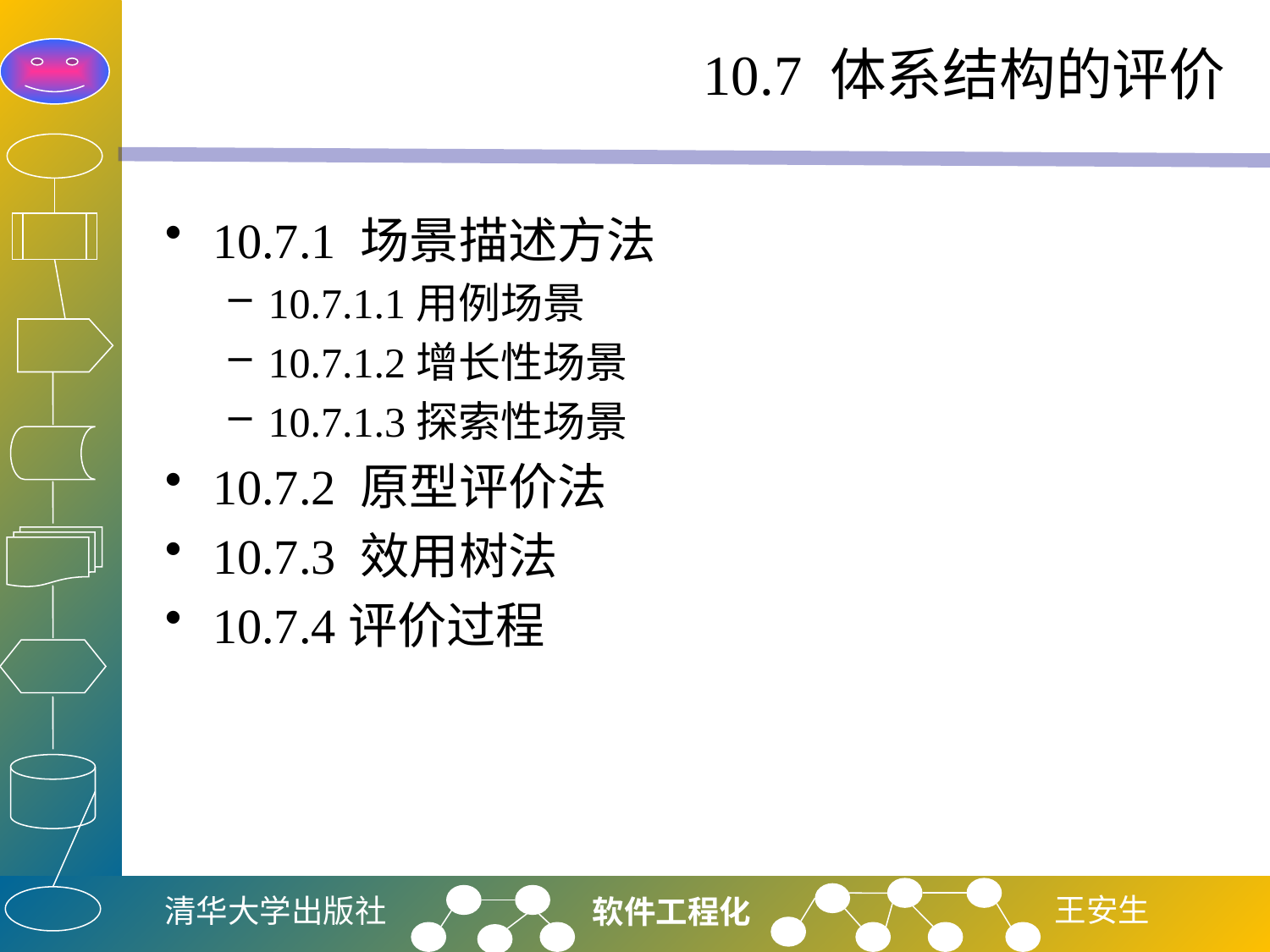

# 10.7 体系结构的评价
10.7.1 场景描述方法
10.7.1.1用例场景
10.7.1.2增长性场景
10.7.1.3探索性场景
10.7.2 原型评价法
10.7.3 效用树法
10.7.4评价过程